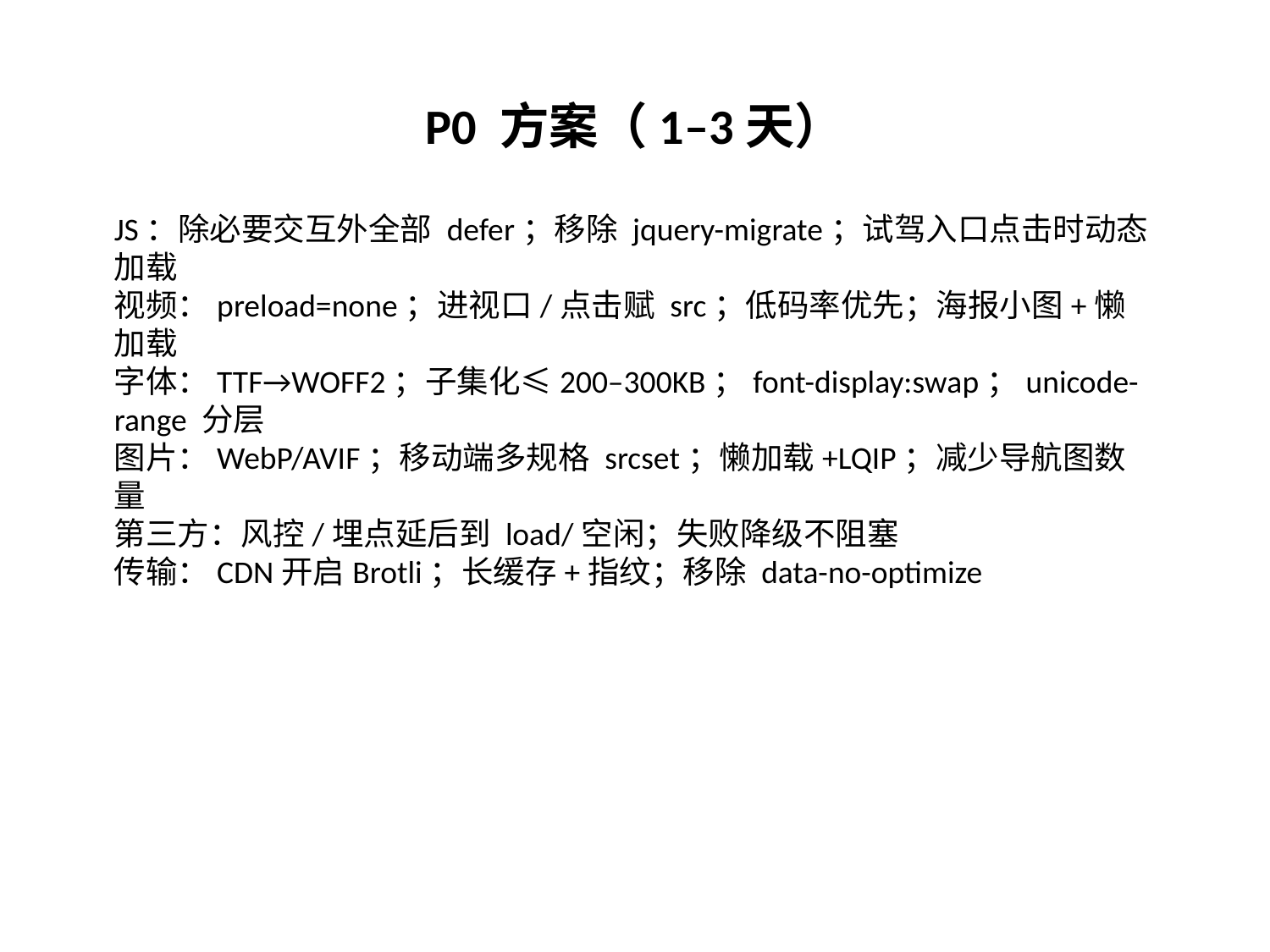

#
P0 方案（1–3天）
JS：除必要交互外全部 defer；移除 jquery-migrate；试驾入口点击时动态加载
视频：preload=none；进视口/点击赋 src；低码率优先；海报小图+懒加载
字体：TTF→WOFF2；子集化≤200–300KB；font-display:swap；unicode-range 分层
图片：WebP/AVIF；移动端多规格 srcset；懒加载+LQIP；减少导航图数量
第三方：风控/埋点延后到 load/空闲；失败降级不阻塞
传输：CDN开启Brotli；长缓存+指纹；移除 data-no-optimize